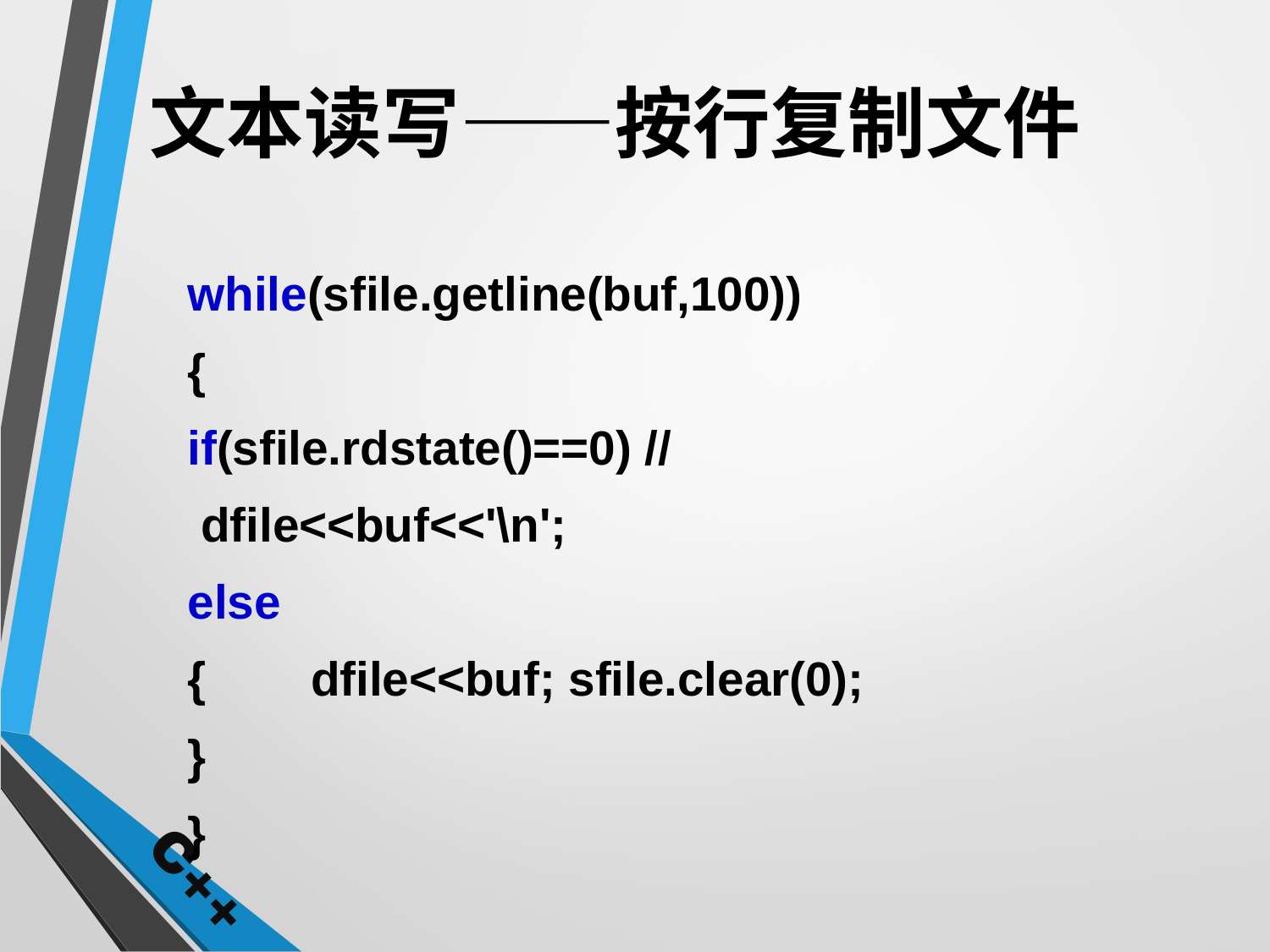

# 文本读写——按行复制文件
	while(sfile.getline(buf,100))
	{
			if(sfile.rdstate()==0) //
				 dfile<<buf<<'\n';
			else
			{		dfile<<buf; sfile.clear(0);
			}
	}